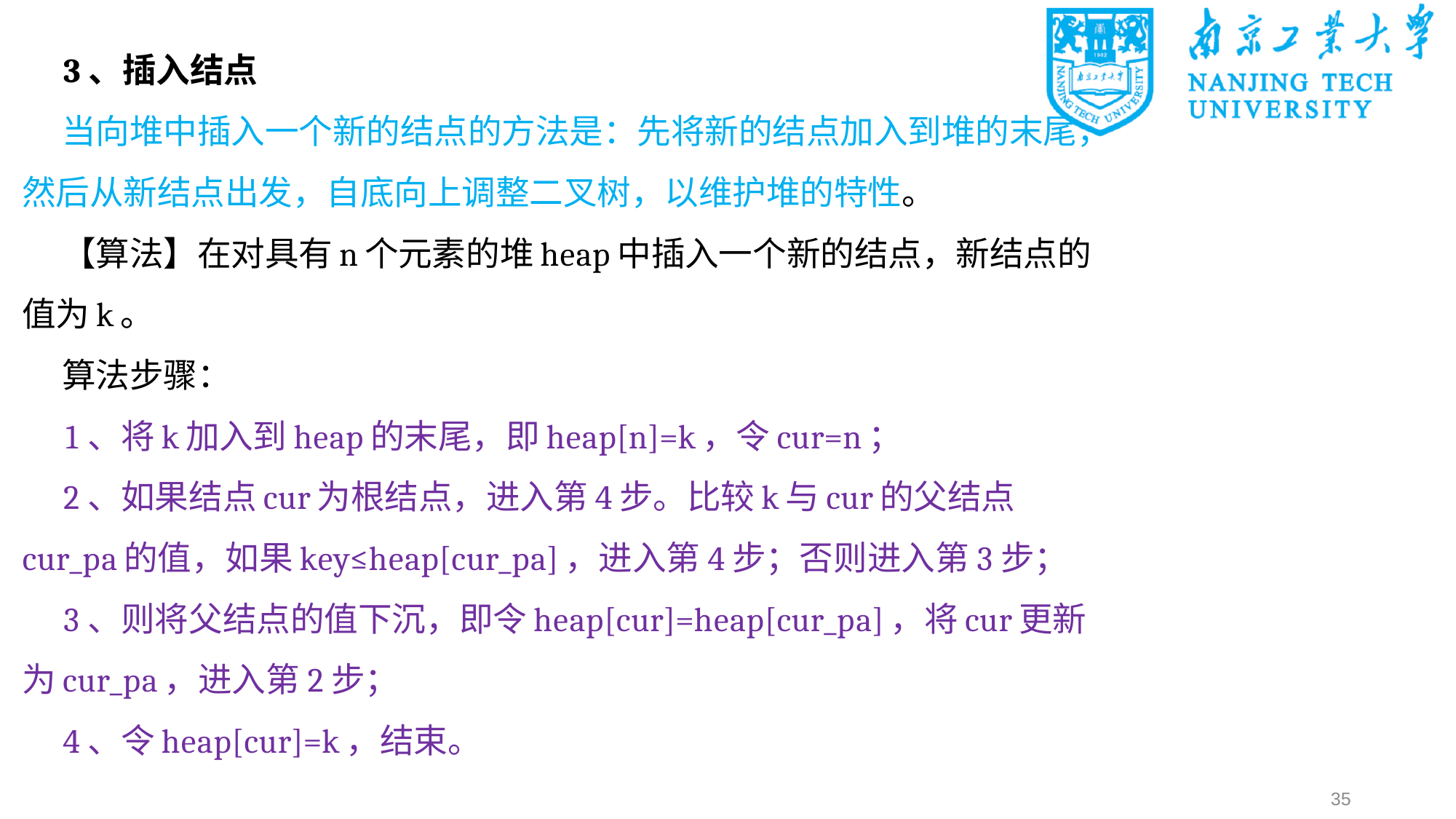

3、插入结点
当向堆中插入一个新的结点的方法是：先将新的结点加入到堆的末尾，然后从新结点出发，自底向上调整二叉树，以维护堆的特性。
【算法】在对具有n个元素的堆heap中插入一个新的结点，新结点的值为k。
算法步骤：
1、将k加入到heap的末尾，即heap[n]=k，令cur=n；
2、如果结点cur为根结点，进入第4步。比较k与cur的父结点cur_pa的值，如果key≤heap[cur_pa]，进入第4步；否则进入第3步；
3、则将父结点的值下沉，即令heap[cur]=heap[cur_pa]，将cur更新为cur_pa，进入第2步；
4、令heap[cur]=k，结束。
35